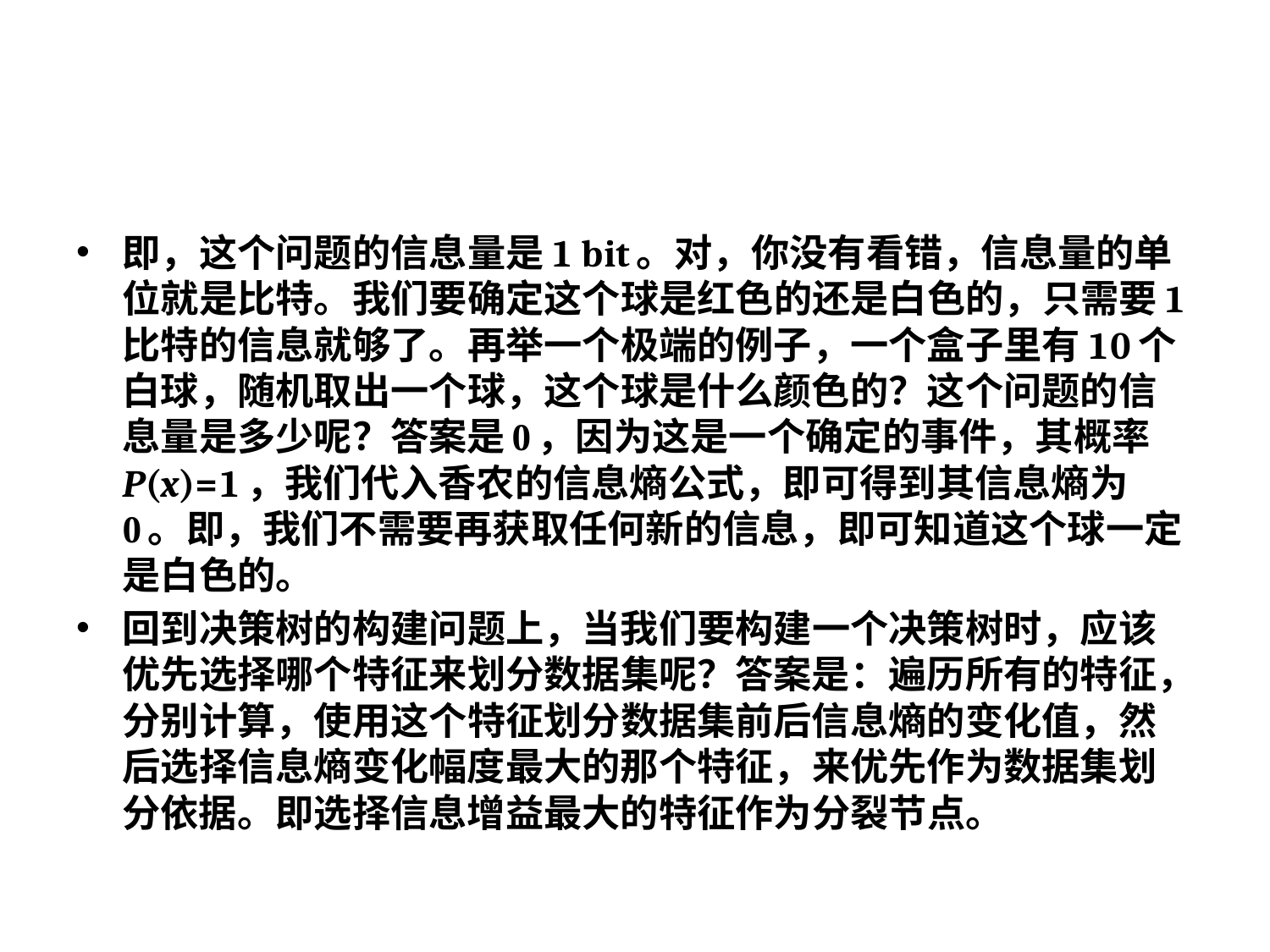

#
即，这个问题的信息量是1 bit。对，你没有看错，信息量的单位就是比特。我们要确定这个球是红色的还是白色的，只需要1比特的信息就够了。再举一个极端的例子，一个盒子里有10个白球，随机取出一个球，这个球是什么颜色的？这个问题的信息量是多少呢？答案是0，因为这是一个确定的事件，其概率P(x)=1，我们代入香农的信息熵公式，即可得到其信息熵为0。即，我们不需要再获取任何新的信息，即可知道这个球一定是白色的。
回到决策树的构建问题上，当我们要构建一个决策树时，应该优先选择哪个特征来划分数据集呢？答案是：遍历所有的特征，分别计算，使用这个特征划分数据集前后信息熵的变化值，然后选择信息熵变化幅度最大的那个特征，来优先作为数据集划分依据。即选择信息增益最大的特征作为分裂节点。